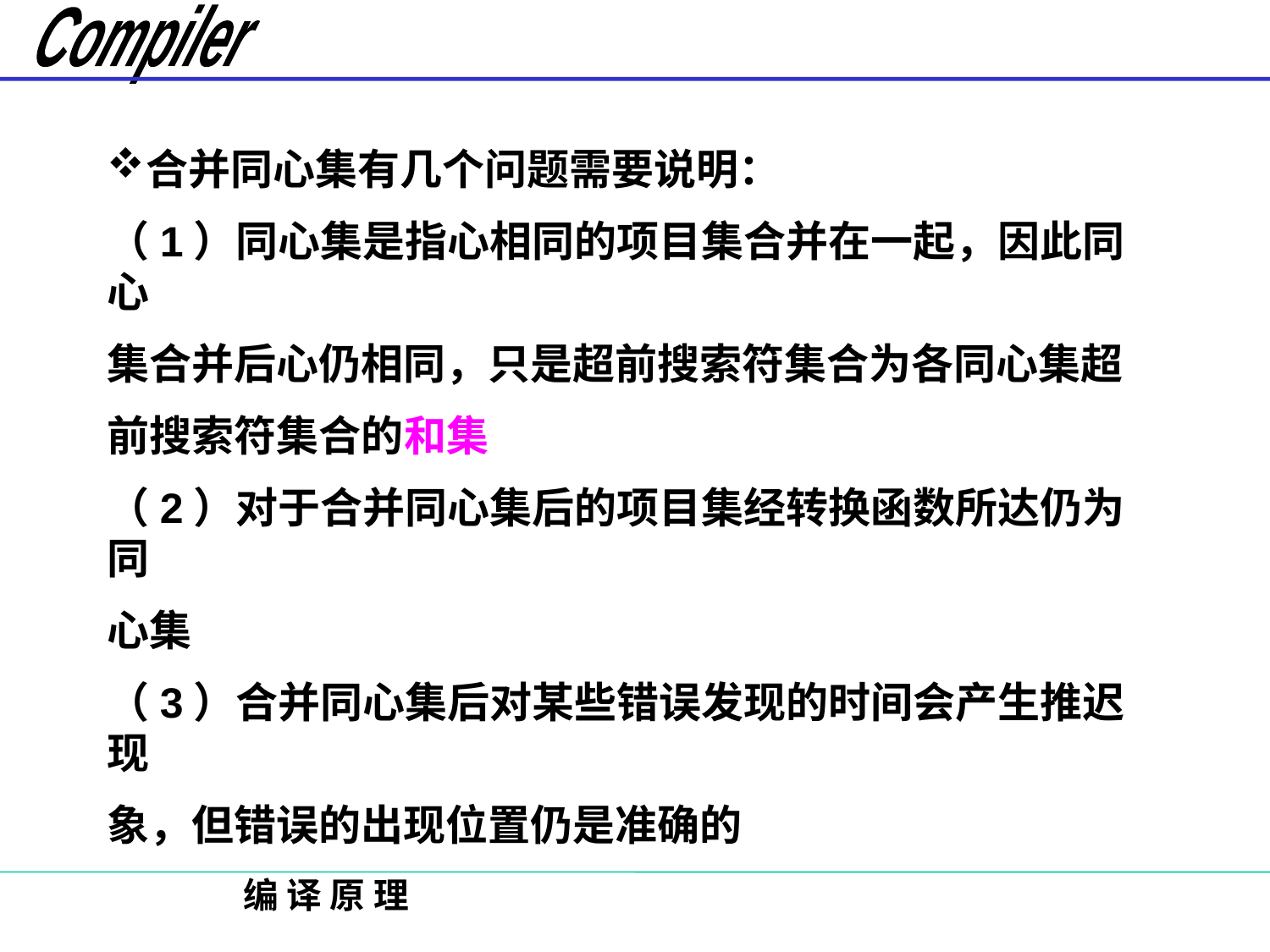

合并同心集有几个问题需要说明：
（1）同心集是指心相同的项目集合并在一起，因此同心
集合并后心仍相同，只是超前搜索符集合为各同心集超
前搜索符集合的和集
（2）对于合并同心集后的项目集经转换函数所达仍为同
心集
（3）合并同心集后对某些错误发现的时间会产生推迟现
象，但错误的出现位置仍是准确的